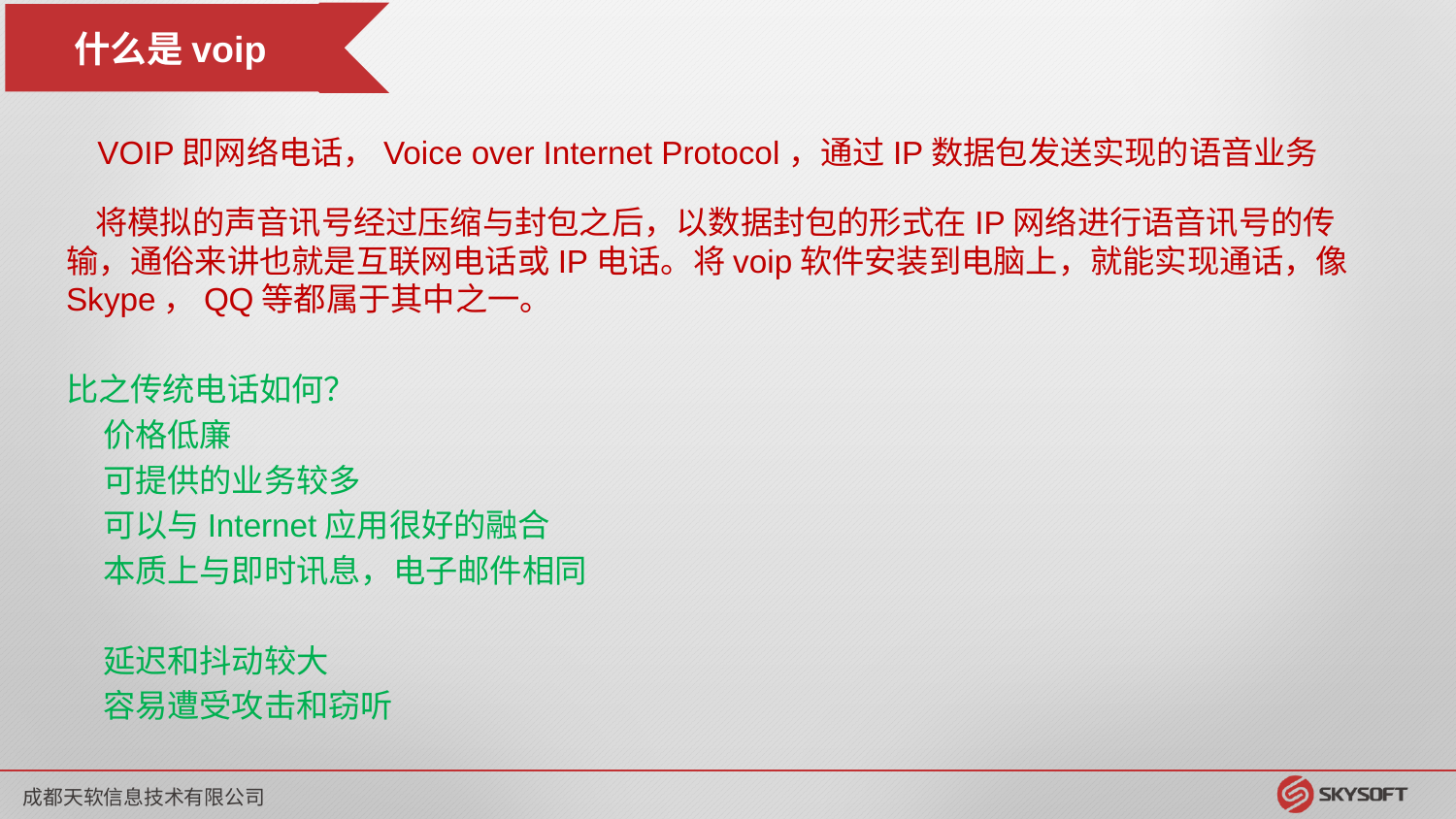

什么是voip
   VOIP即网络电话，Voice over Internet Protocol，通过IP数据包发送实现的语音业务
   将模拟的声音讯号经过压缩与封包之后，以数据封包的形式在IP网络进行语音讯号的传输，通俗来讲也就是互联网电话或IP电话。将voip软件安装到电脑上，就能实现通话，像Skype，QQ等都属于其中之一。

比之传统电话如何？
    价格低廉
    可提供的业务较多
    可以与Internet应用很好的融合
    本质上与即时讯息，电子邮件相同

    延迟和抖动较大
    容易遭受攻击和窃听
成都天软信息技术有限公司

3